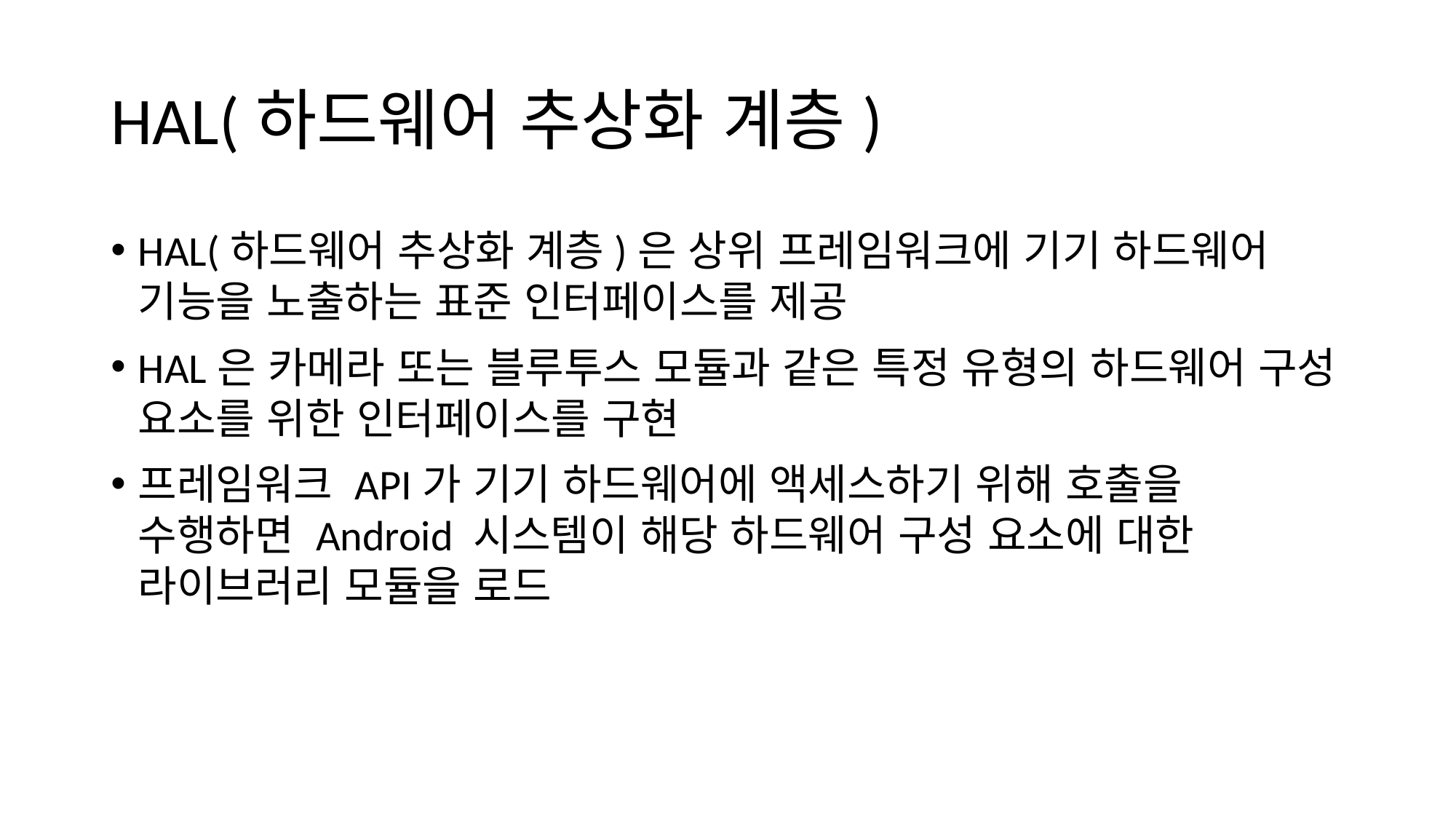

# HAL(하드웨어 추상화 계층)
HAL(하드웨어 추상화 계층)은 상위 프레임워크에 기기 하드웨어 기능을 노출하는 표준 인터페이스를 제공
HAL은 카메라 또는 블루투스 모듈과 같은 특정 유형의 하드웨어 구성 요소를 위한 인터페이스를 구현
프레임워크 API가 기기 하드웨어에 액세스하기 위해 호출을 수행하면 Android 시스템이 해당 하드웨어 구성 요소에 대한 라이브러리 모듈을 로드